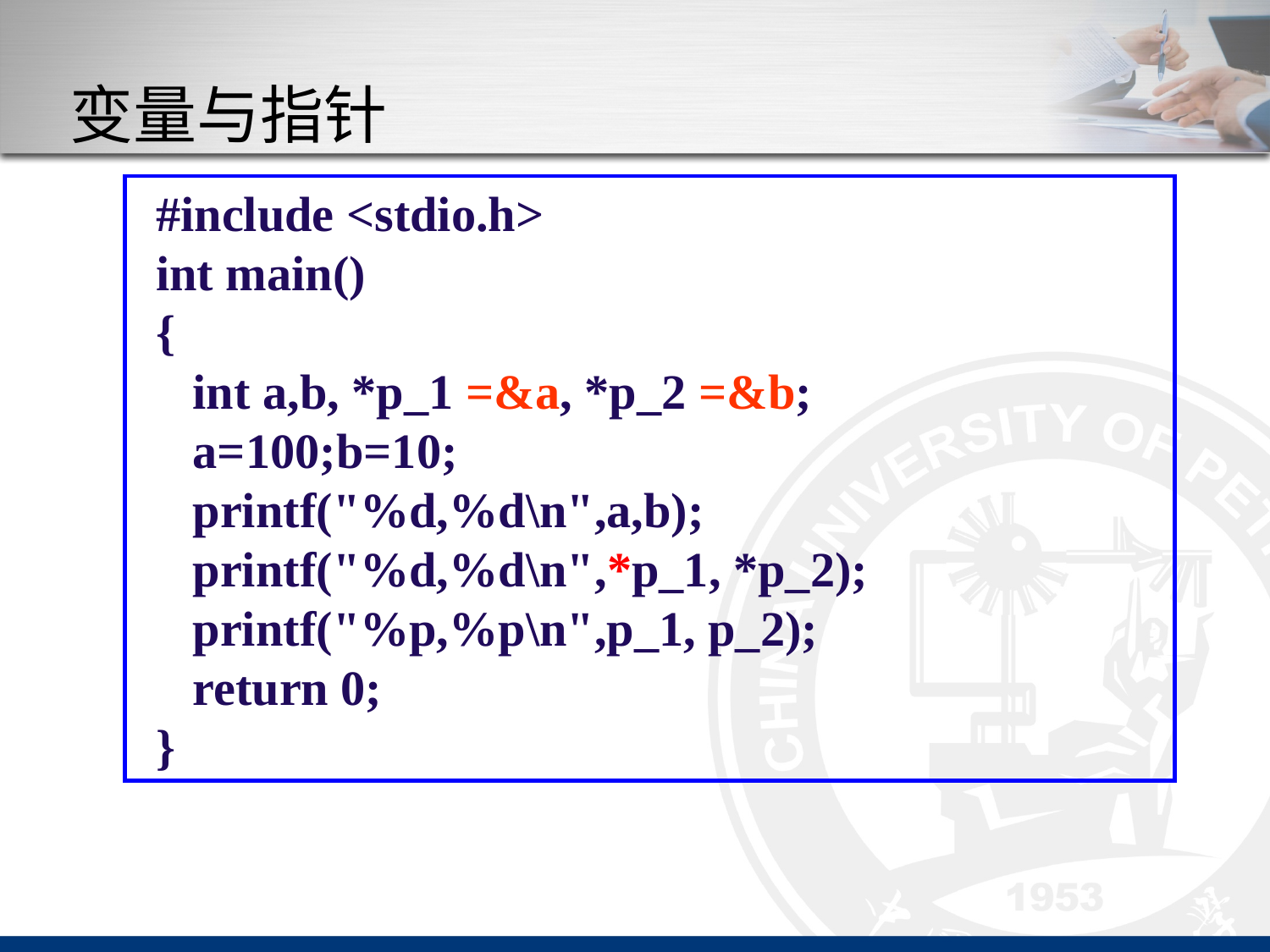

# 变量与指针
#include <stdio.h>
int main()
{
   int a,b, *p_1 =&a, *p_2 =&b;
   a=100;b=10;
   printf("%d,%d\n",a,b);
   printf("%d,%d\n",*p_1, *p_2);
   printf("%p,%p\n",p_1, p_2);
   return 0;
}